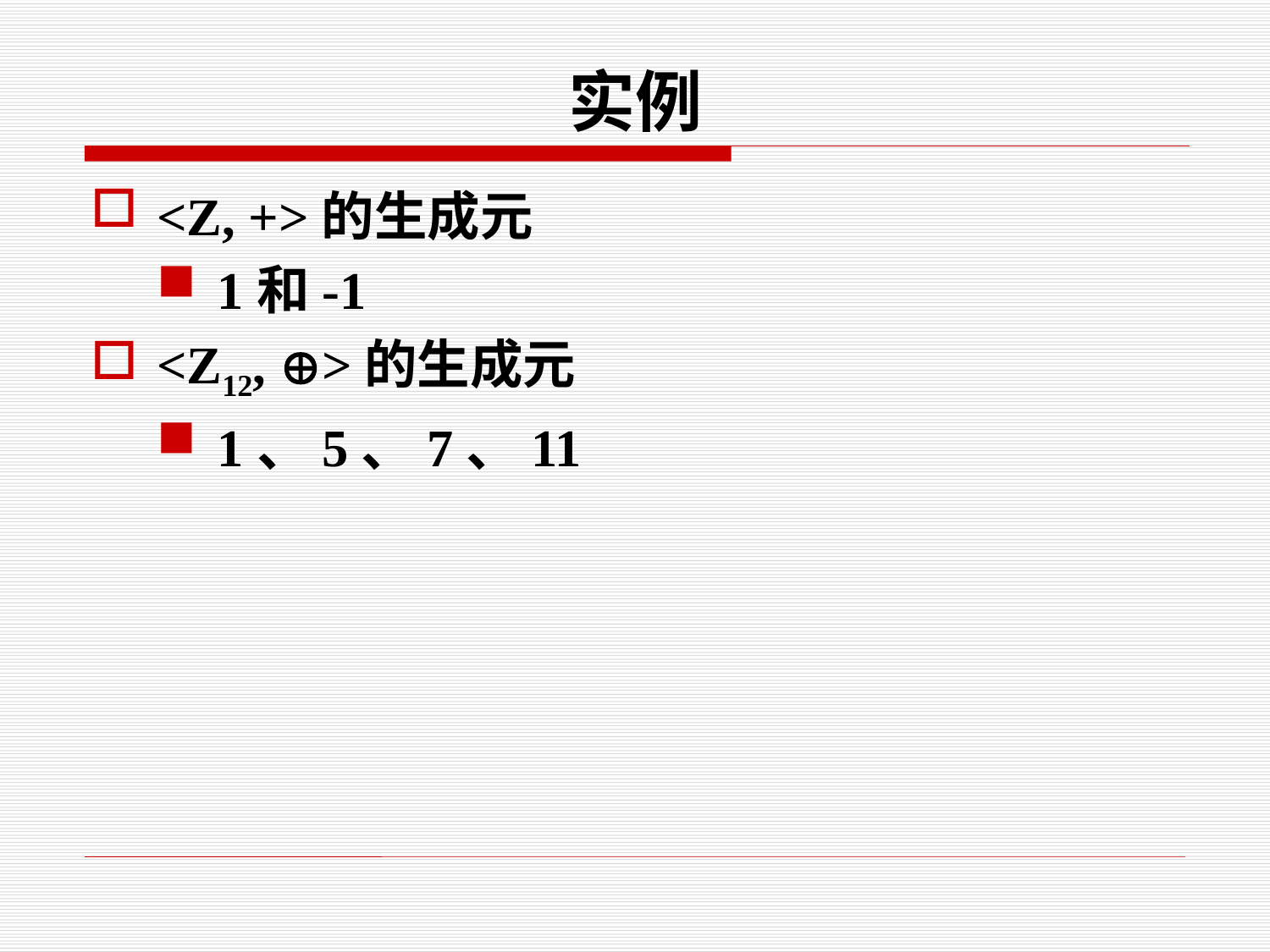

# 实例
<Z, +>的生成元
1和-1
<Z12, ⊕>的生成元
1、5、7、11